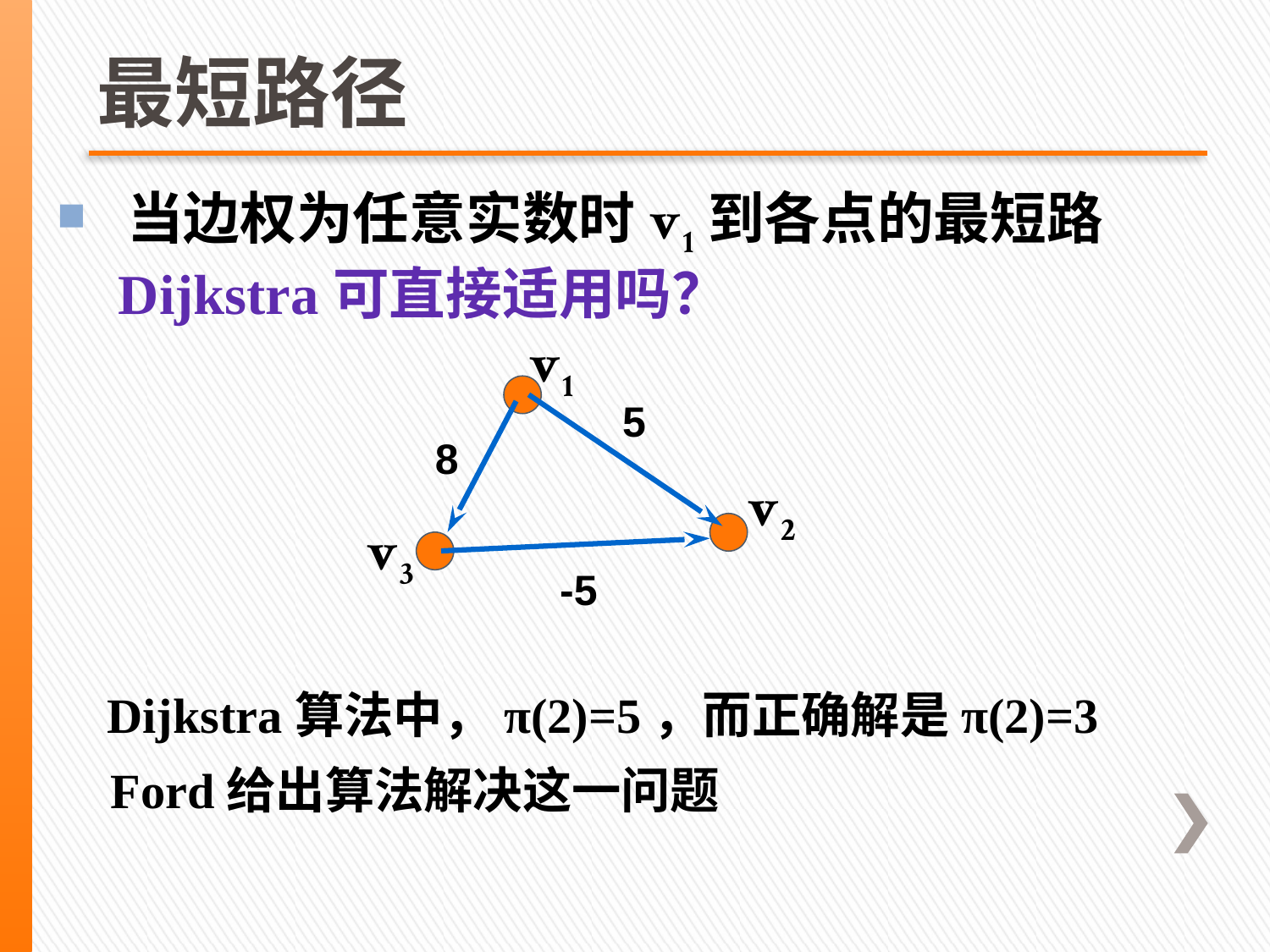

# 最短路径
  当边权为任意实数时v1到各点的最短路
          Dijkstra可直接适用吗？

        Dijkstra算法中，π(2)=5，而正确解是π(2)=3
        Ford给出算法解决这一问题

v1

5

8
v2
v3

-5